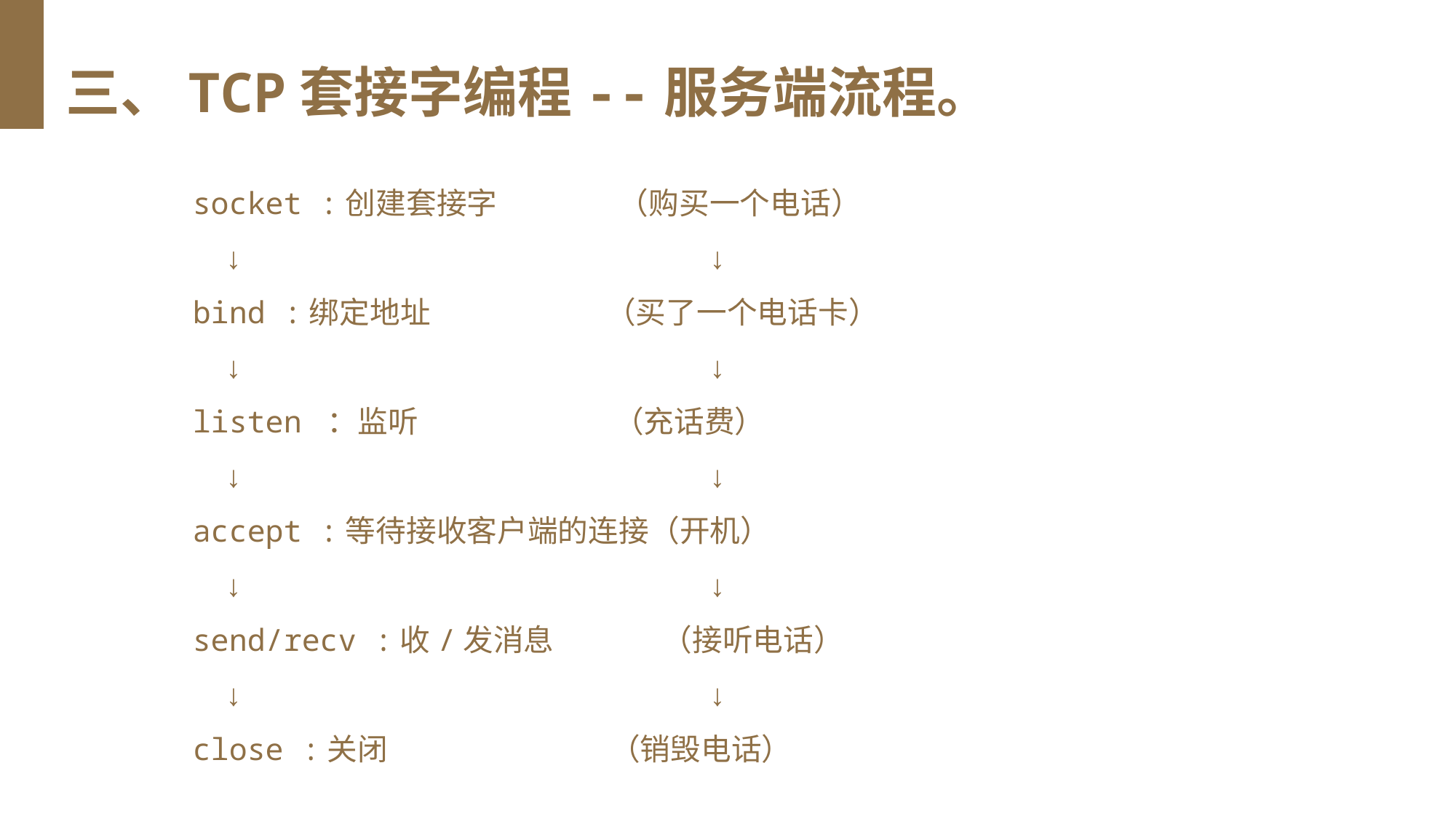

三、TCP套接字编程--服务端流程。
socket :创建套接字                  （购买一个电话）
    ↓                                                        ↓
bind :绑定地址                          （买了一个电话卡）
    ↓                                                        ↓
listen ：监听                             （充话费）
    ↓                                                        ↓
accept :等待接收客户端的连接（开机）
    ↓                                                        ↓
send/recv :收/发消息                （接听电话）
    ↓                                                        ↓
close :关闭                                 （销毁电话）